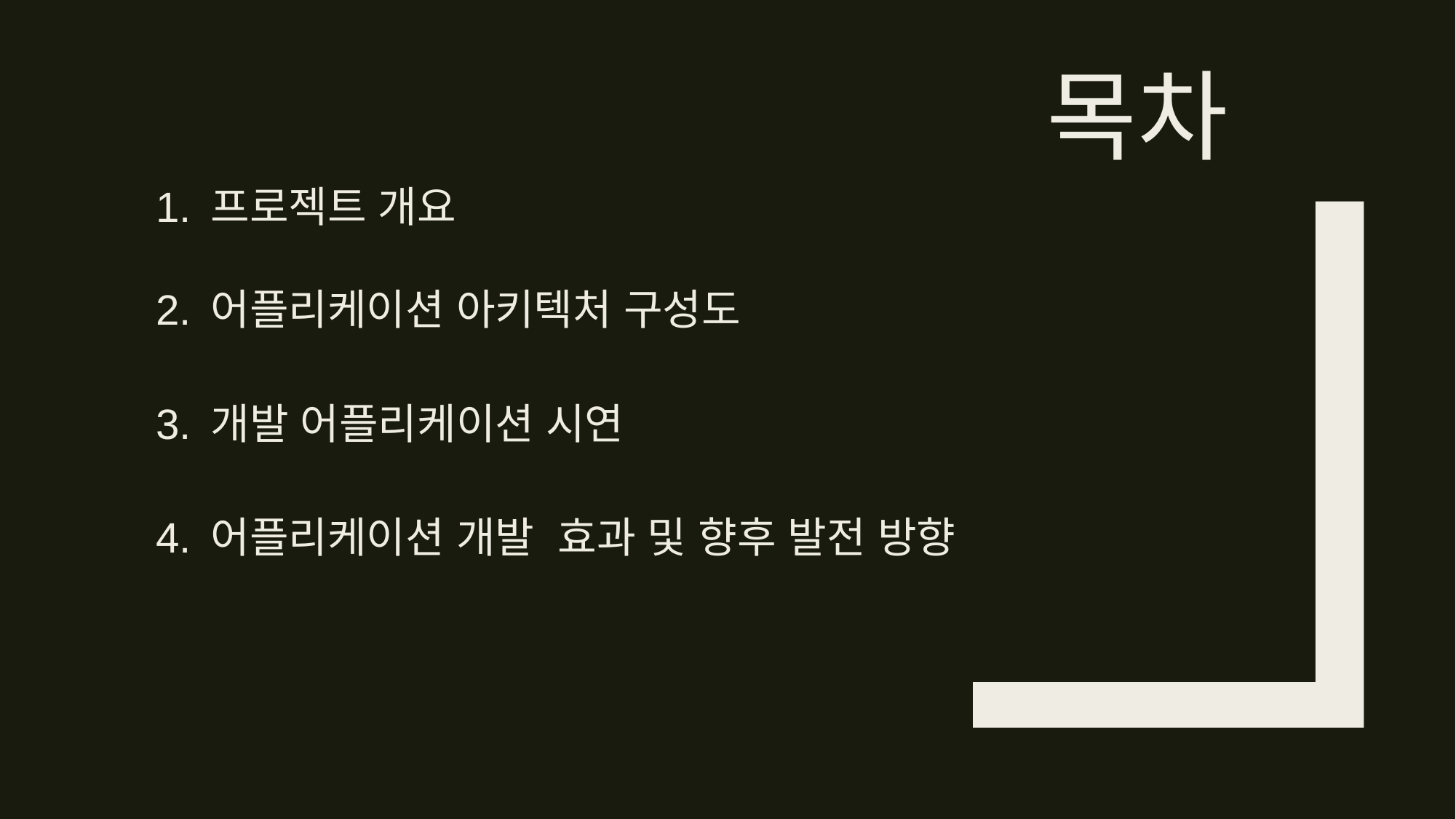

# 목차
프로젝트 개요
어플리케이션 아키텍처 구성도
개발 어플리케이션 시연
어플리케이션 개발  효과 및 향후 발전 방향